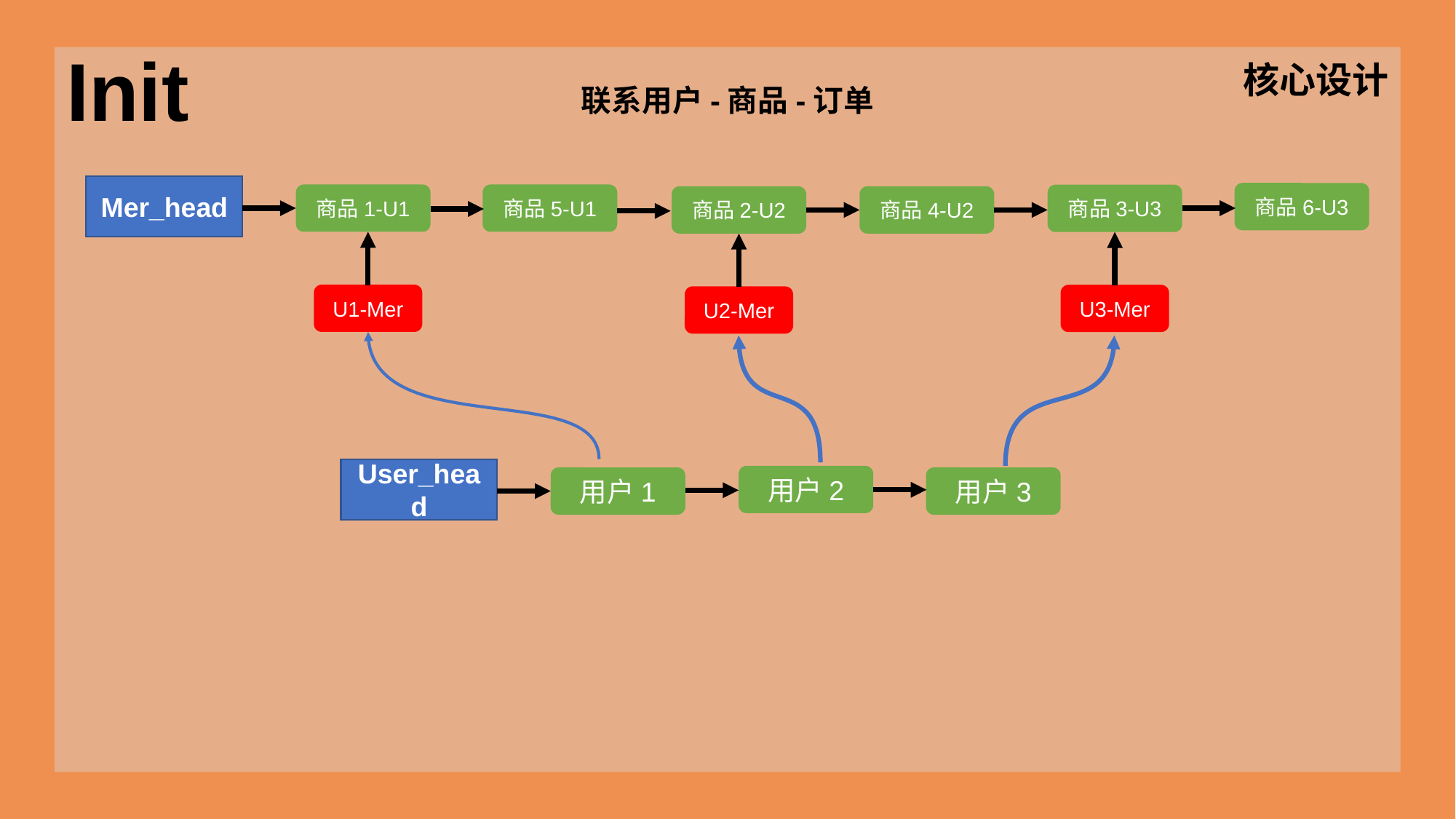

Init

核心设计
联系用户-商品-订单
Mer_head
商品6-U3
商品1-U1
商品5-U1
商品3-U3
商品2-U2
商品4-U2
U1-Mer
U3-Mer
U2-Mer
User_head
用户2
用户1
用户3